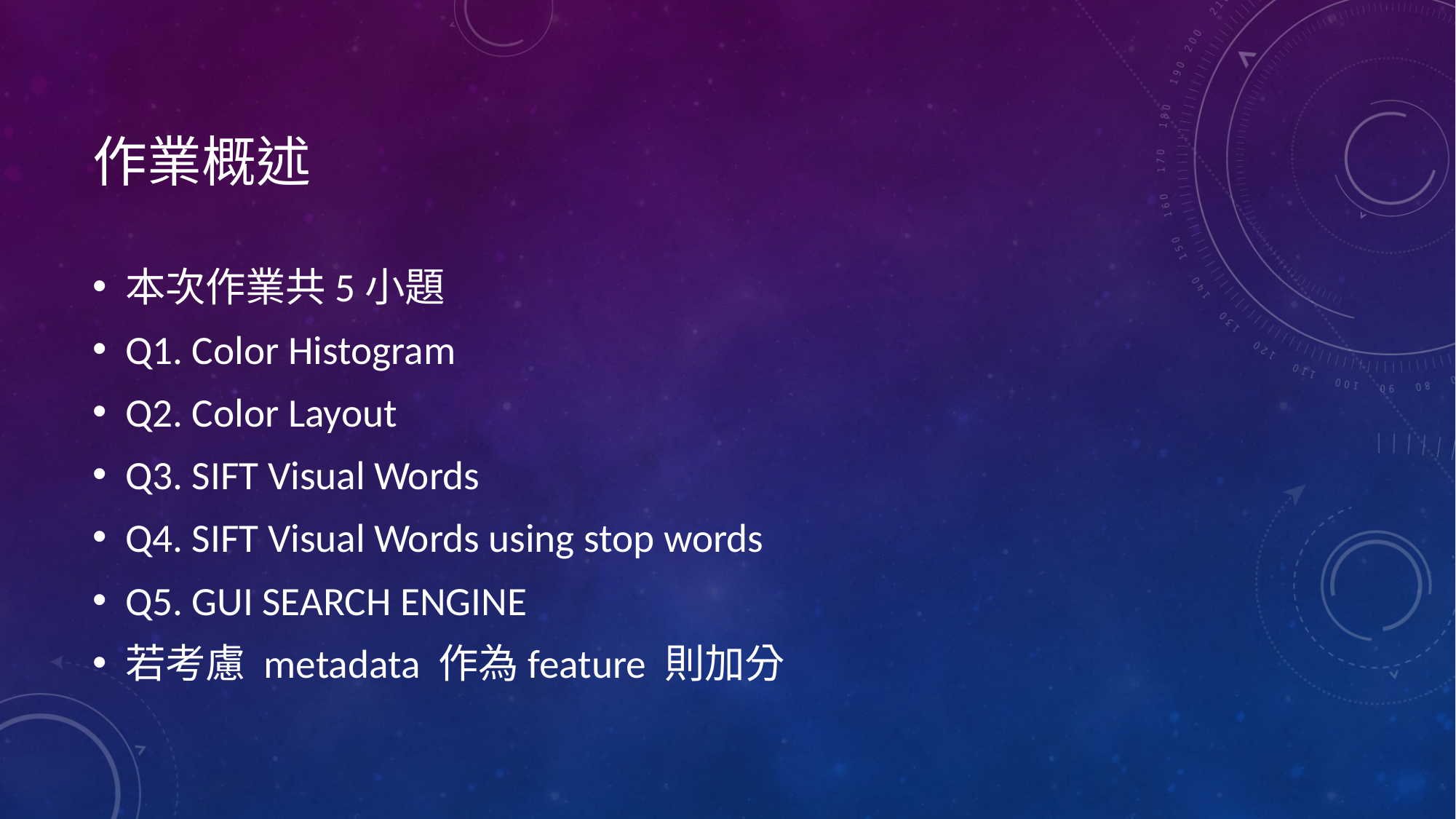

# 作業概述
本次作業共5小題
Q1. Color Histogram
Q2. Color Layout
Q3. SIFT Visual Words
Q4. SIFT Visual Words using stop words
Q5. GUI SEARCH ENGINE
若考慮 metadata 作為feature 則加分